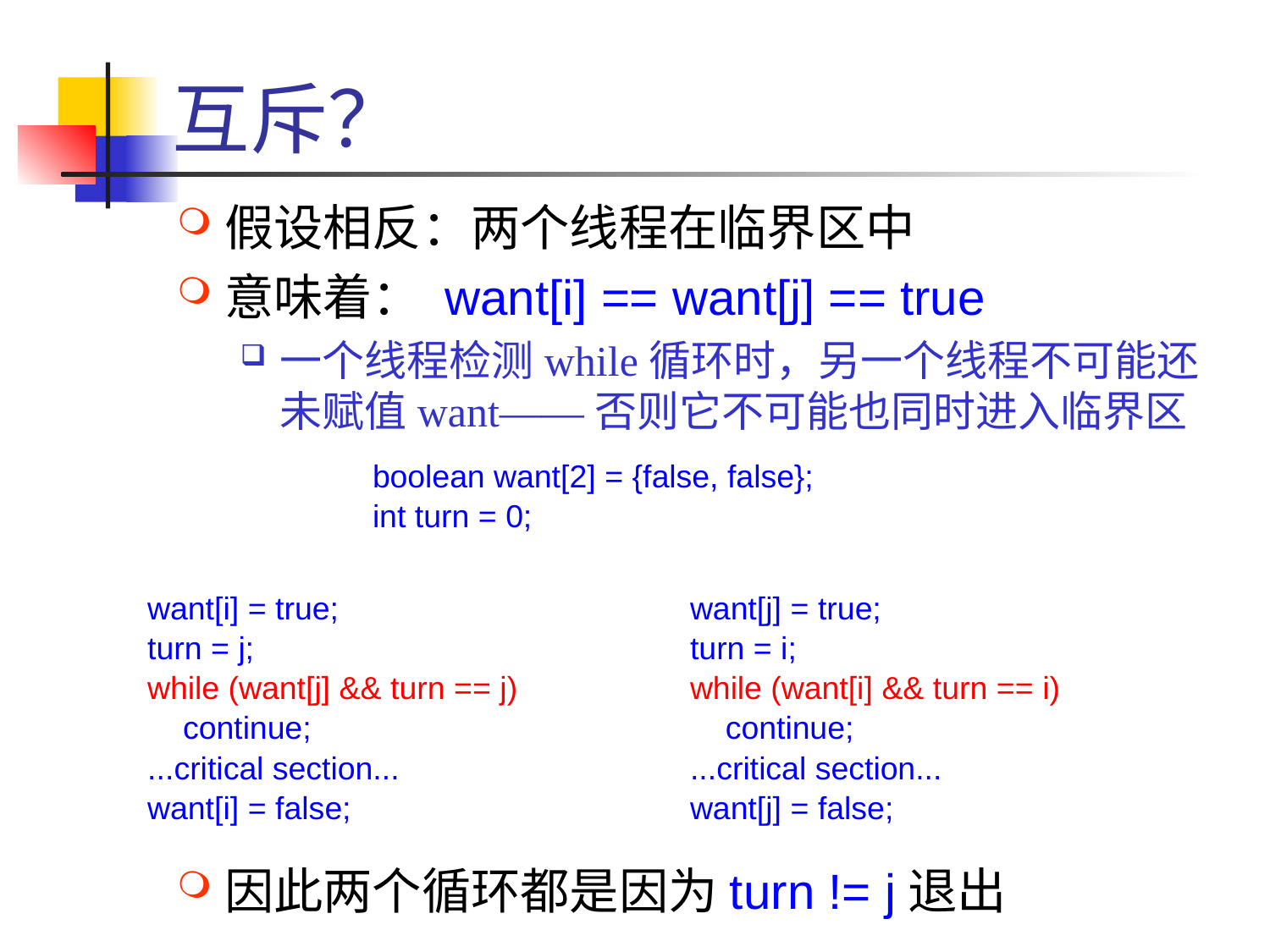

# 互斥？
假设相反：两个线程在临界区中
意味着： want[i] == want[j] == true
一个线程检测while循环时，另一个线程不可能还未赋值want——否则它不可能也同时进入临界区

因此两个循环都是因为turn != j退出
boolean want[2] = {false, false};
int turn = 0;

want[j] = true;
turn = i;
while (want[i] && turn == i)
    continue;
...critical section...
want[j] = false;

want[i] = true;
turn = j;
while (want[j] && turn == j)
    continue;
...critical section...
want[i] = false;